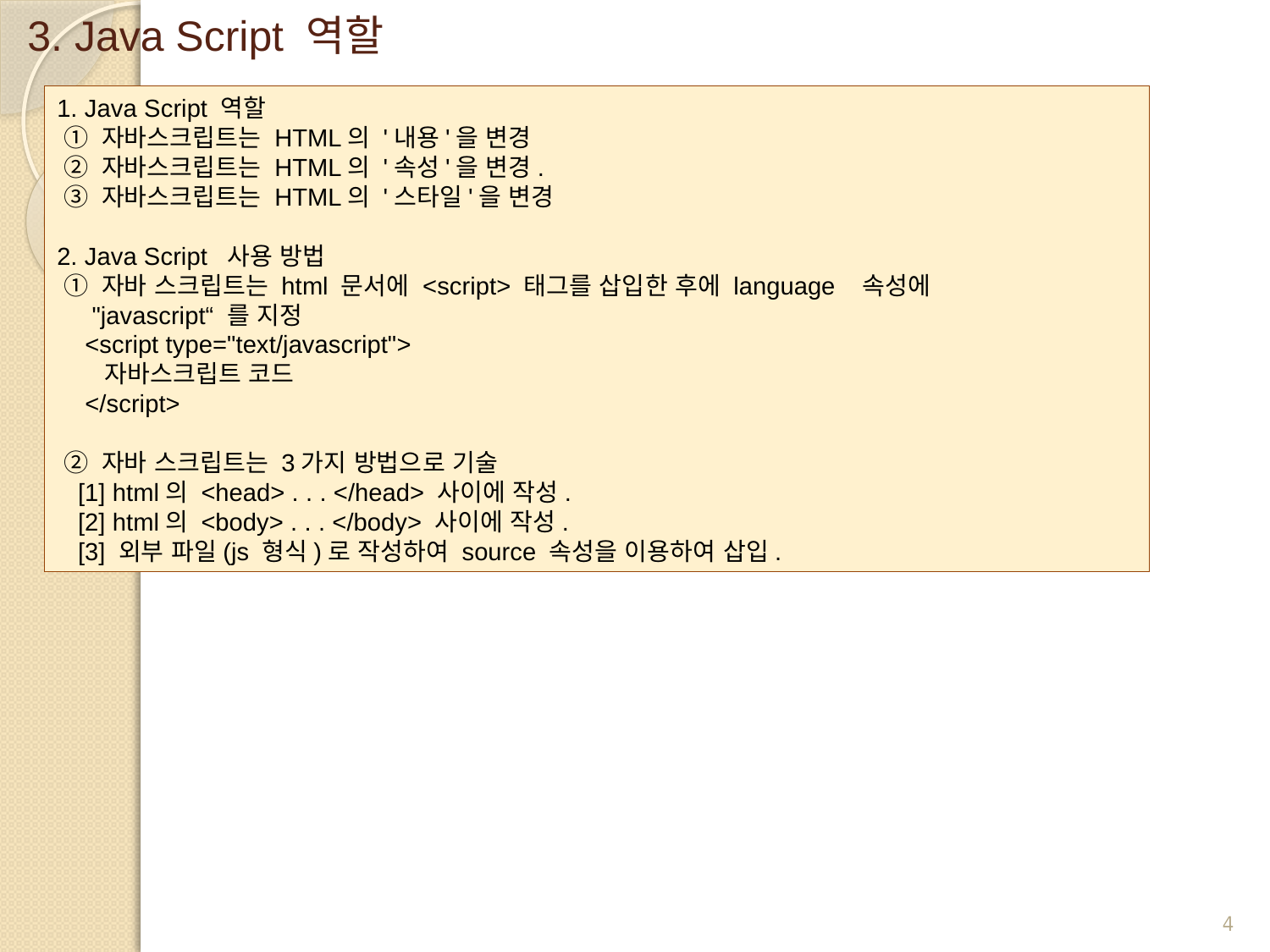

# 3. Java Script 역할
1. Java Script 역할
 ① 자바스크립트는 HTML의 '내용'을 변경
 ② 자바스크립트는 HTML의 '속성'을 변경.
 ③ 자바스크립트는 HTML의 '스타일'을 변경

2. Java Script  사용 방법
 ① 자바 스크립트는 html 문서에 <script> 태그를 삽입한 후에 language   속성에
     "javascript“ 를 지정
    <script type="text/javascript">
      자바스크립트 코드
    </script>

 ② 자바 스크립트는 3가지 방법으로 기술
   [1] html의 <head> . . . </head> 사이에 작성.
   [2] html의 <body> . . . </body> 사이에 작성.
   [3] 외부 파일(js 형식)로 작성하여 source 속성을 이용하여 삽입.
4